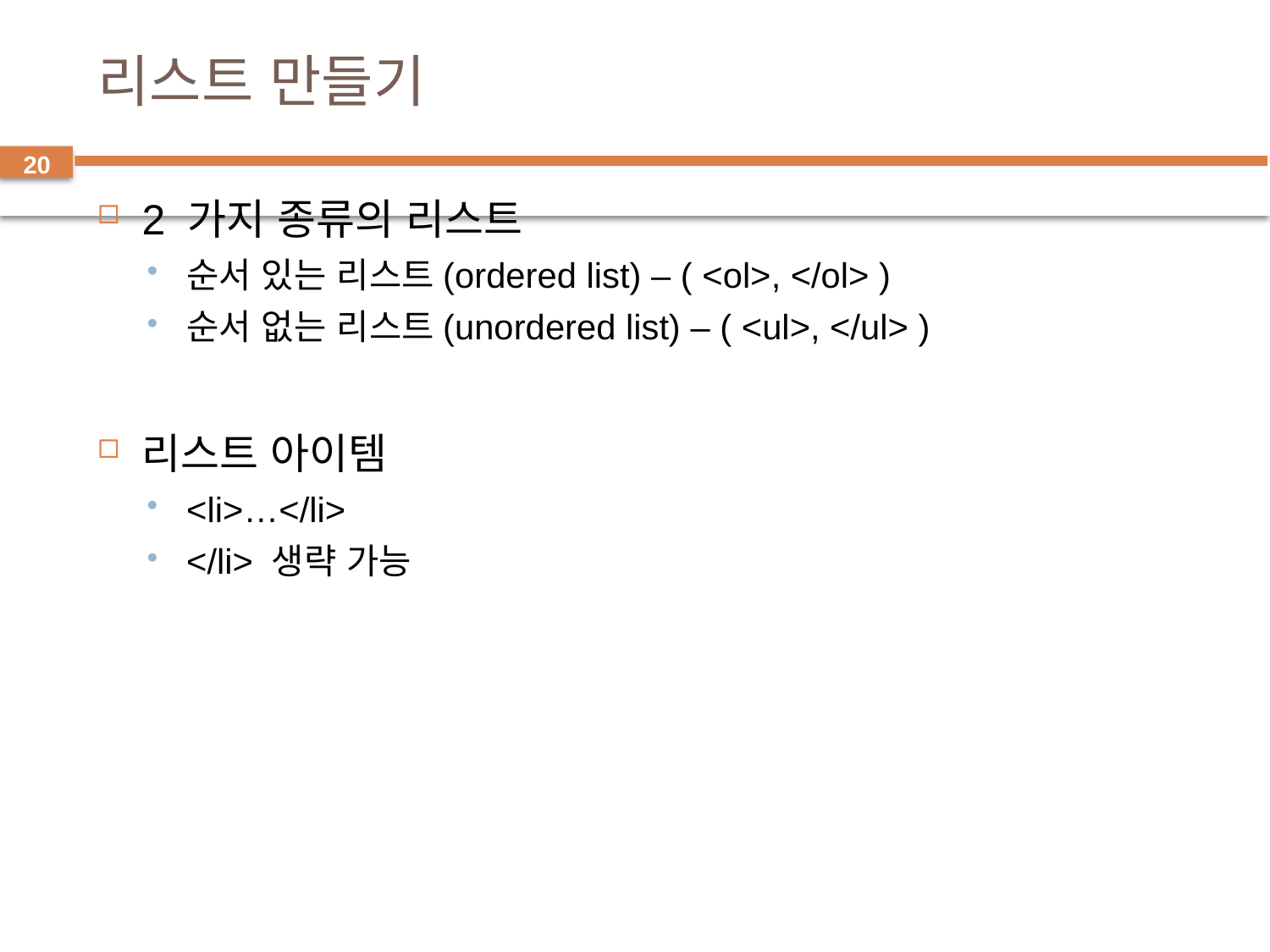

# 리스트 만들기
20
2 가지 종류의 리스트
순서 있는 리스트(ordered list) – ( <ol>, </ol> )
순서 없는 리스트(unordered list) – ( <ul>, </ul> )

리스트 아이템
<li>…</li>
</li> 생략 가능